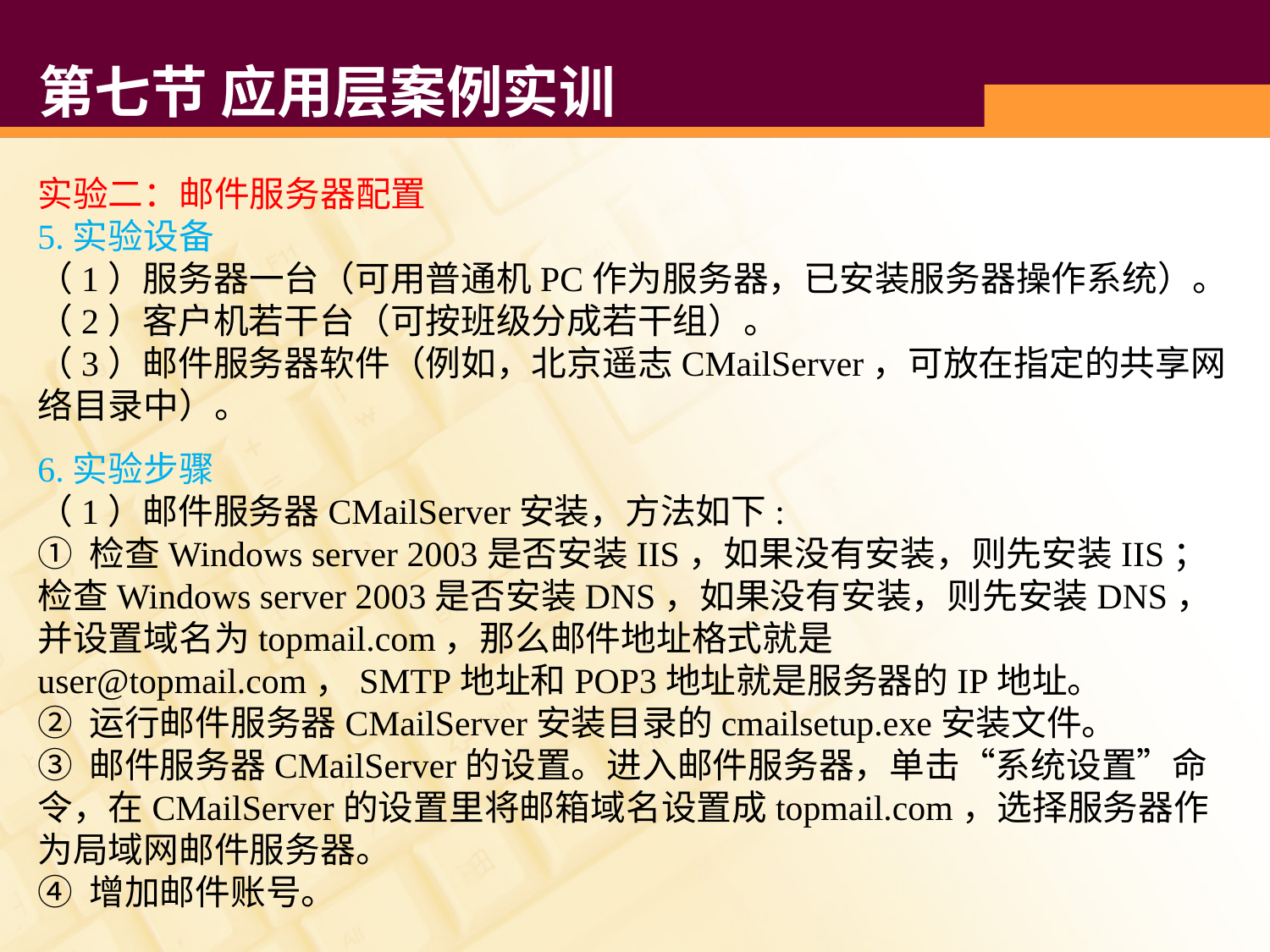

# 第七节 应用层案例实训
实验二：邮件服务器配置
5.实验设备
（1）服务器一台（可用普通机PC作为服务器，已安装服务器操作系统）。
（2）客户机若干台（可按班级分成若干组）。
（3）邮件服务器软件（例如，北京遥志CMailServer，可放在指定的共享网络目录中）。

6.实验步骤
（1）邮件服务器CMailServer安装，方法如下:
① 检查Windows server 2003是否安装IIS，如果没有安装，则先安装IIS；检查Windows server 2003是否安装DNS，如果没有安装，则先安装DNS，并设置域名为topmail.com，那么邮件地址格式就是user@topmail.com，SMTP地址和POP3地址就是服务器的IP地址。
② 运行邮件服务器CMailServer安装目录的cmailsetup.exe安装文件。
③ 邮件服务器CMailServer的设置。进入邮件服务器，单击“系统设置”命令，在CMailServer的设置里将邮箱域名设置成topmail.com，选择服务器作为局域网邮件服务器。
④ 增加邮件账号。